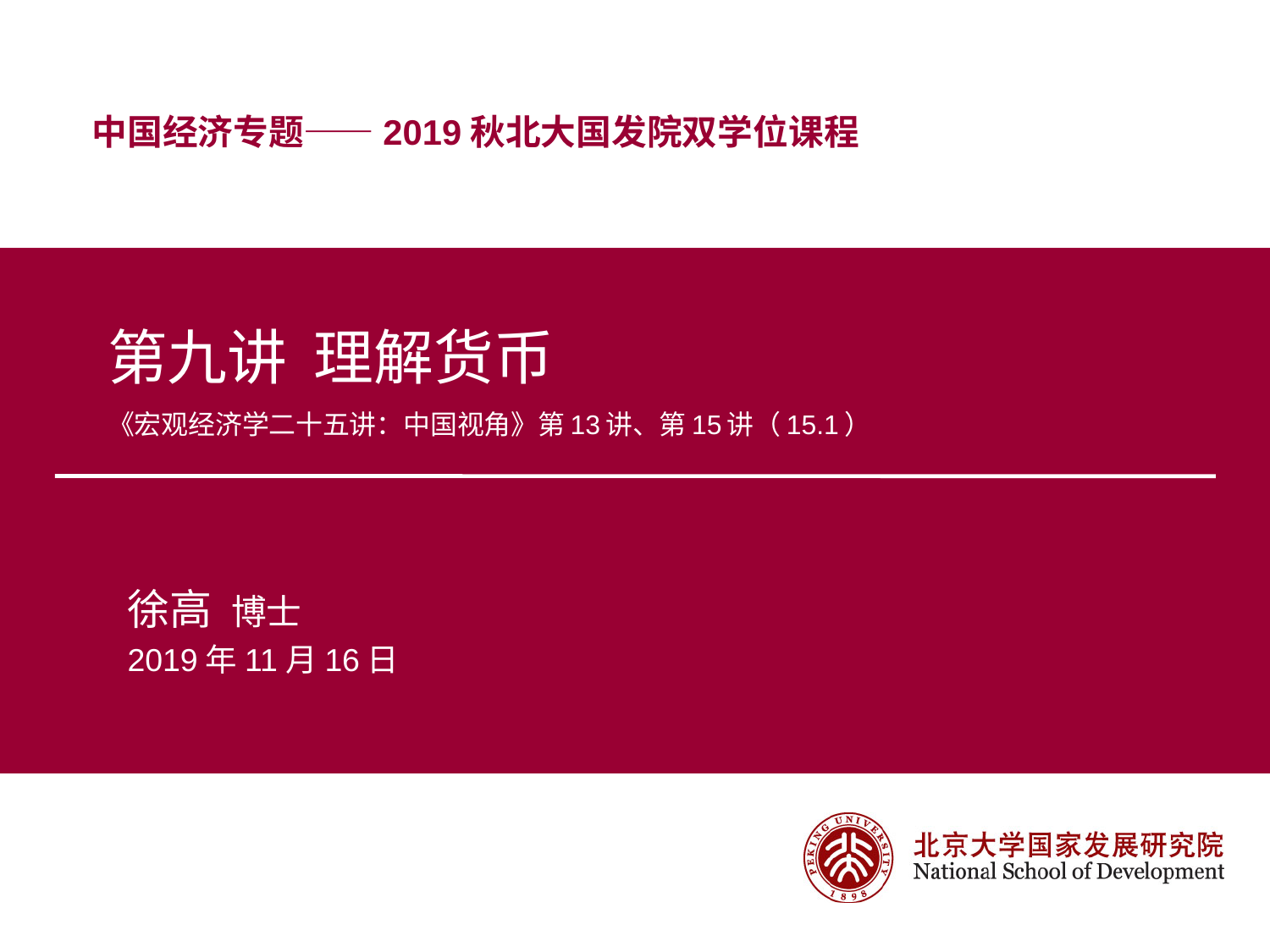

# 第九讲  理解货币 《宏观经济学二十五讲：中国视角》第13讲、第15讲（15.1）

徐高  博士
2019年11月16日